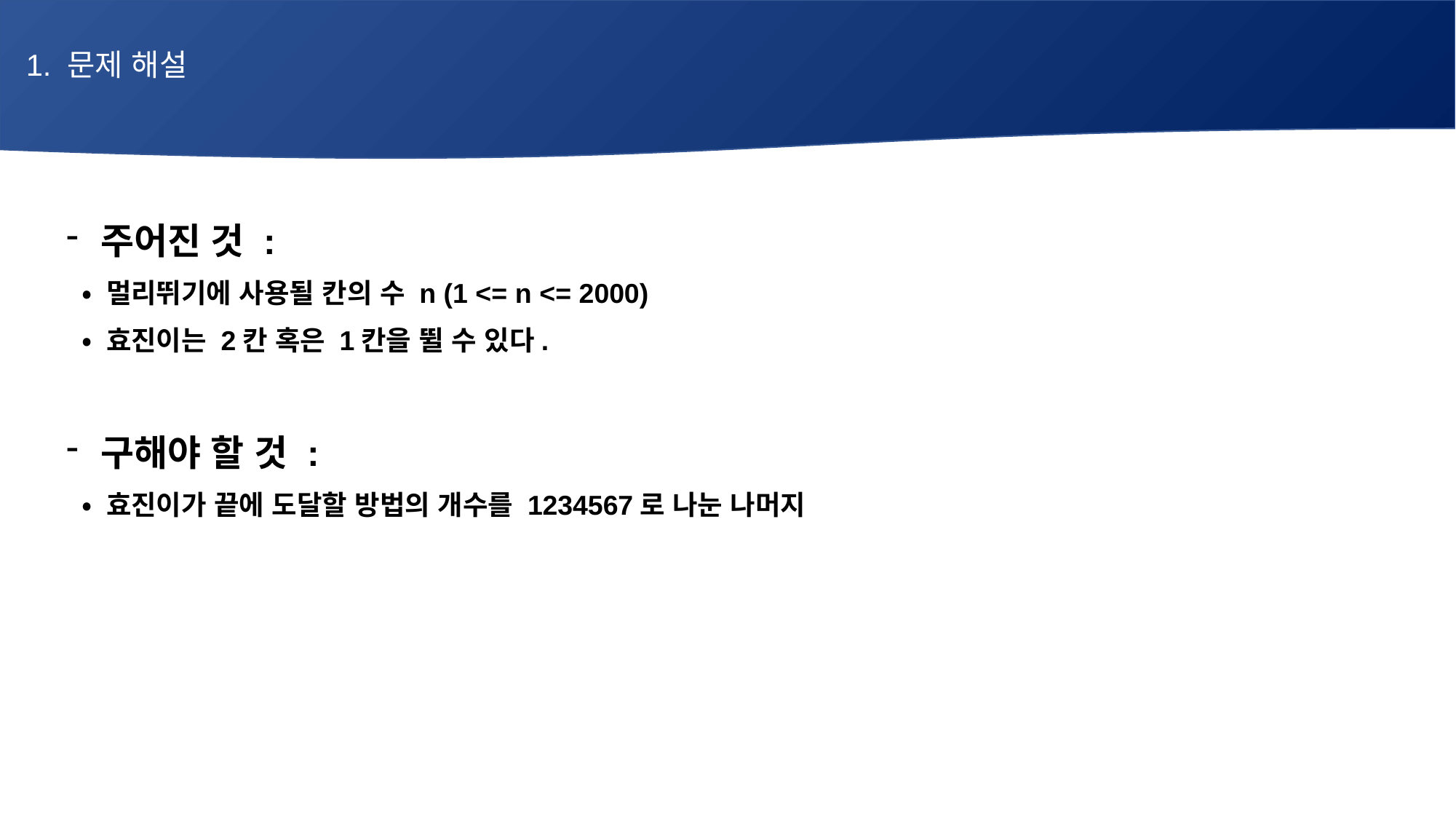

1. 문제 해설
# 매주 1 과제 LV2
주어진 것 :
  • 멀리뛰기에 사용될 칸의 수 n (1 <= n <= 2000)
  • 효진이는 2칸 혹은 1칸을 뛸 수 있다.

구해야 할 것 :
  • 효진이가 끝에 도달할 방법의 개수를 1234567로 나눈 나머지